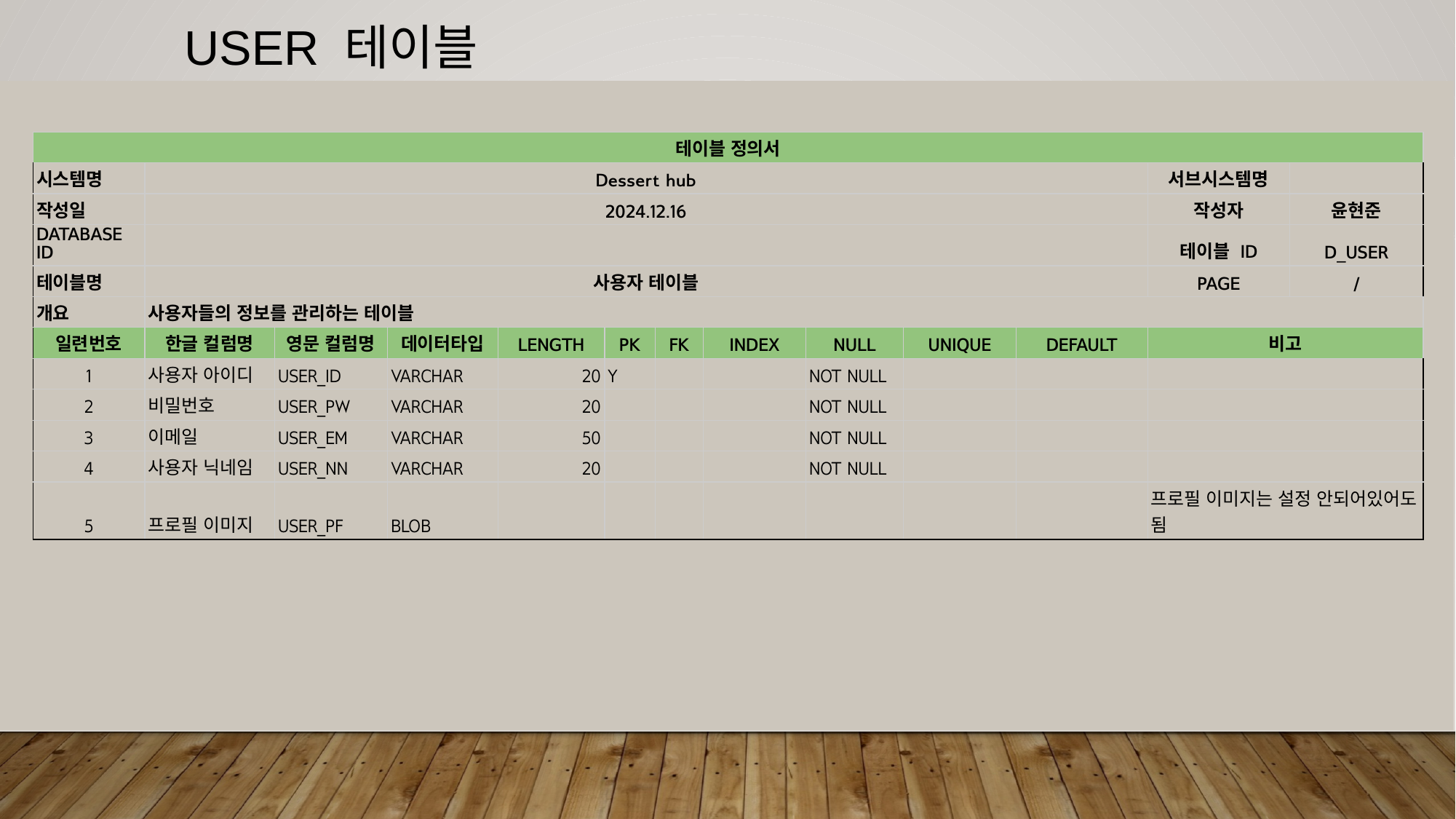

# USER 테이블

| 테이블 정의서 |  |  |  |  |  |  |  |  |  |  |  |  |
| --- | --- | --- | --- | --- | --- | --- | --- | --- | --- | --- | --- | --- |
| 시스템명 | Dessert hub |  |  |  |  |  |  |  |  |  | 서브시스템명 |  |
| 작성일 | 2024.12.16 |  |  |  |  |  |  |  |  |  | 작성자 | 윤현준 |
| DATABASE ID |  |  |  |  |  |  |  |  |  |  | 테이블 ID | D\_USER |
| 테이블명 | 사용자 테이블 |  |  |  |  |  |  |  |  |  | PAGE | / |
| 개요 | 사용자들의 정보를 관리하는 테이블 |  |  |  |  |  |  |  |  |  |  |  |
| 일련번호 | 한글 컬럼명 | 영문 컬럼명 | 데이터타입 | LENGTH | PK | FK | INDEX | NULL | UNIQUE | DEFAULT | 비고 |  |
| 1 | 사용자 아이디 | USER\_ID | VARCHAR | 20 | Y |  |  | NOT NULL |  |  |  |  |
| 2 | 비밀번호 | USER\_PW | VARCHAR | 20 |  |  |  | NOT NULL |  |  |  |  |
| 3 | 이메일 | USER\_EM | VARCHAR | 50 |  |  |  | NOT NULL |  |  |  |  |
| 4 | 사용자 닉네임 | USER\_NN | VARCHAR | 20 |  |  |  | NOT NULL |  |  |  |  |
| 5 | 프로필 이미지 | USER\_PF | BLOB |  |  |  |  |  |  |  | 프로필 이미지는 설정 안되어있어도 됨 |  |